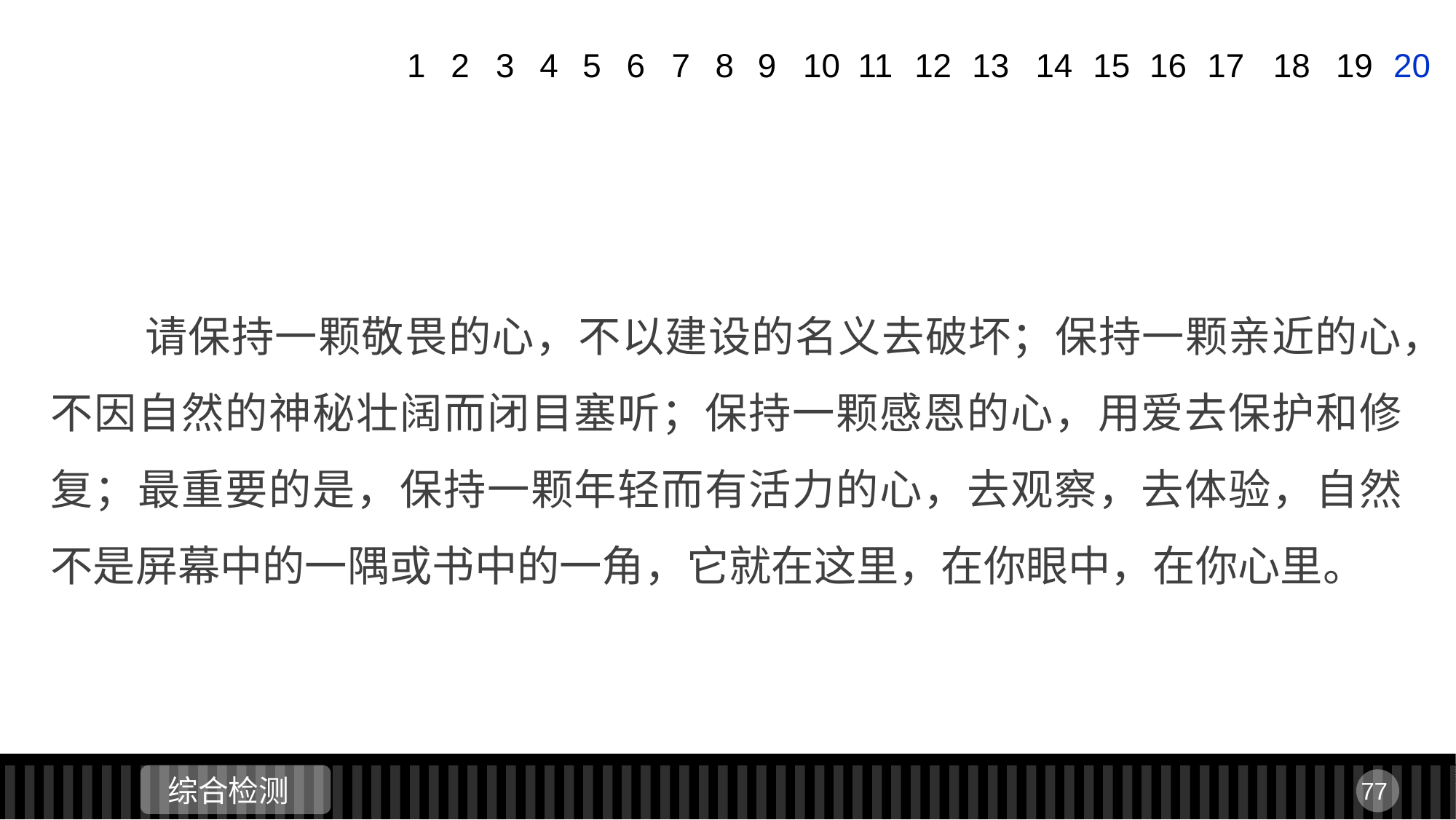

1
2
3
4
5
6
7
8
9
11
12
13
14
15
16
17
18
19
20
10
        请保持一颗敬畏的心，不以建设的名义去破坏；保持一颗亲近的心，不因自然的神秘壮阔而闭目塞听；保持一颗感恩的心，用爱去保护和修复；最重要的是，保持一颗年轻而有活力的心，去观察，去体验，自然不是屏幕中的一隅或书中的一角，它就在这里，在你眼中，在你心里。